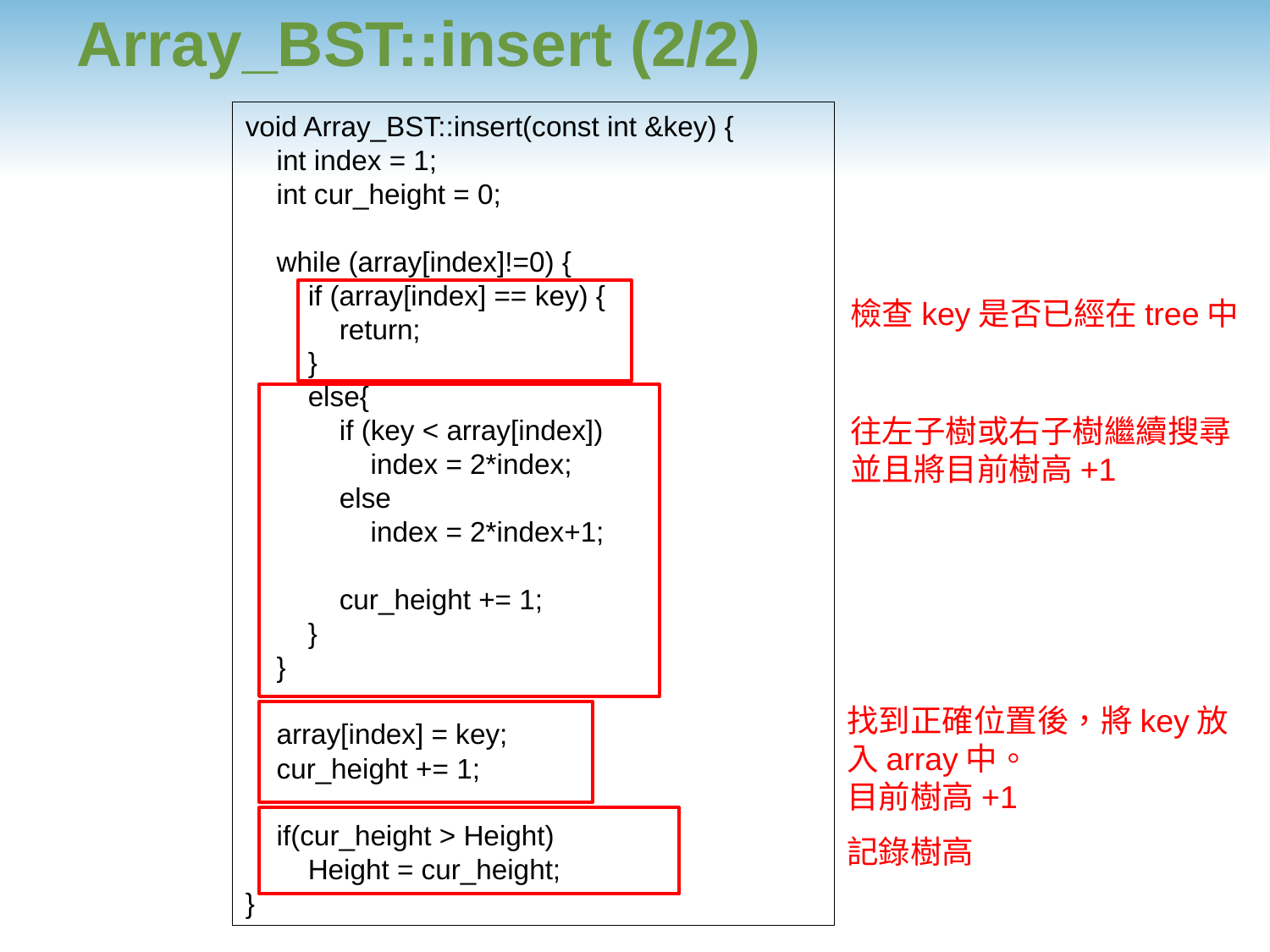

# Array_BST::insert (2/2)
void Array_BST::insert(const int &key) {
    int index = 1;
    int cur_height = 0;

    while (array[index]!=0) {
        if (array[index] == key) {
            return;
        }
        else{
            if (key < array[index])
                index = 2*index;
            else
                index = 2*index+1;

            cur_height += 1;
        }
    }

    array[index] = key;
    cur_height += 1;

    if(cur_height > Height)
        Height = cur_height;
}

檢查key是否已經在tree中

往左子樹或右子樹繼續搜尋
並且將目前樹高+1
找到正確位置後，將key放入array中。
目前樹高+1

記錄樹高